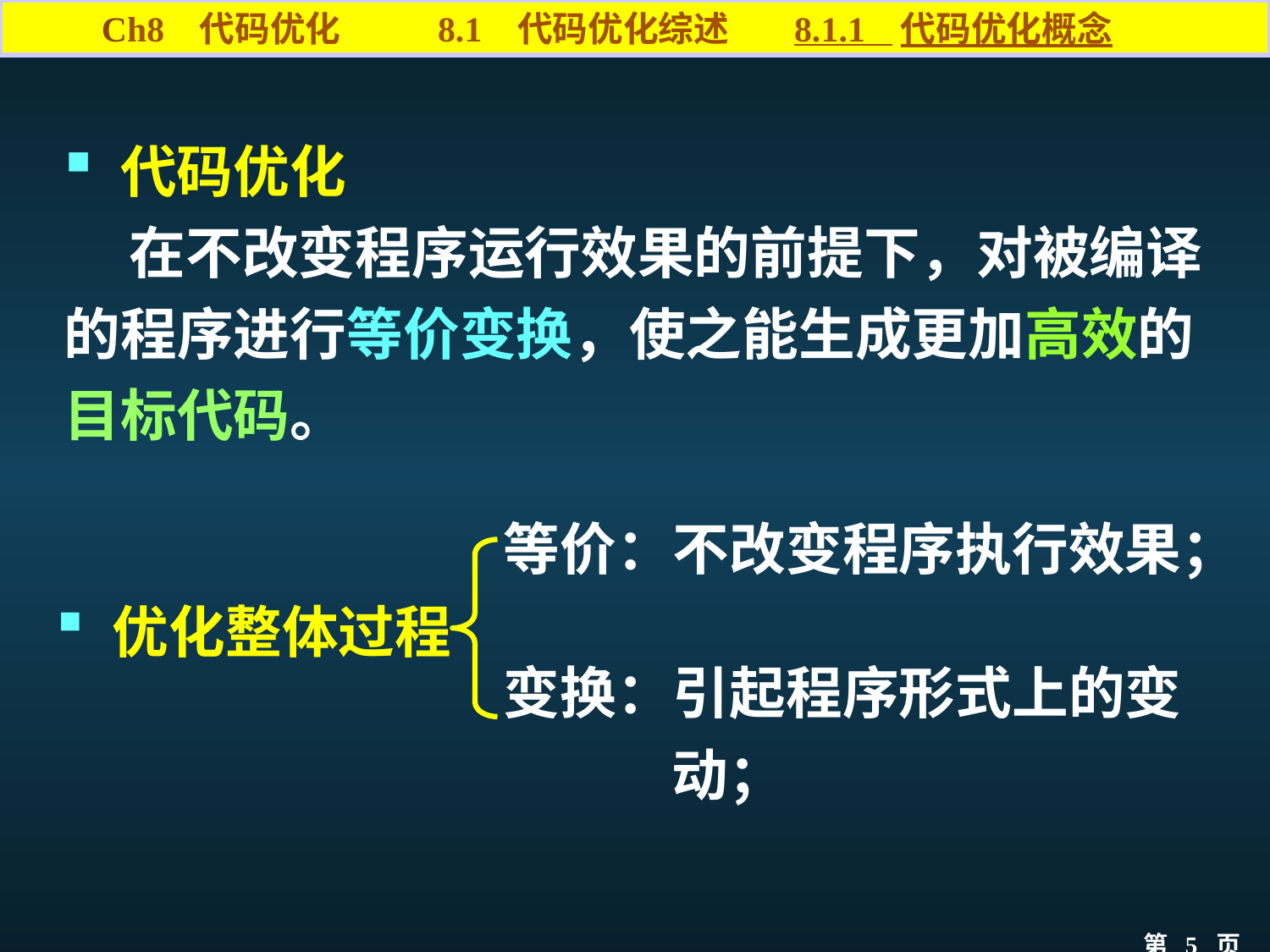

Ch8   代码优化           8.1   代码优化综述       8.1.1   代码优化概念
 代码优化
    在不改变程序运行效果的前提下，对被编译的程序进行等价变换，使之能生成更加高效的目标代码。
等价：不改变程序执行效果；

 优化整体过程
变换：引起程序形式上的变
            动；